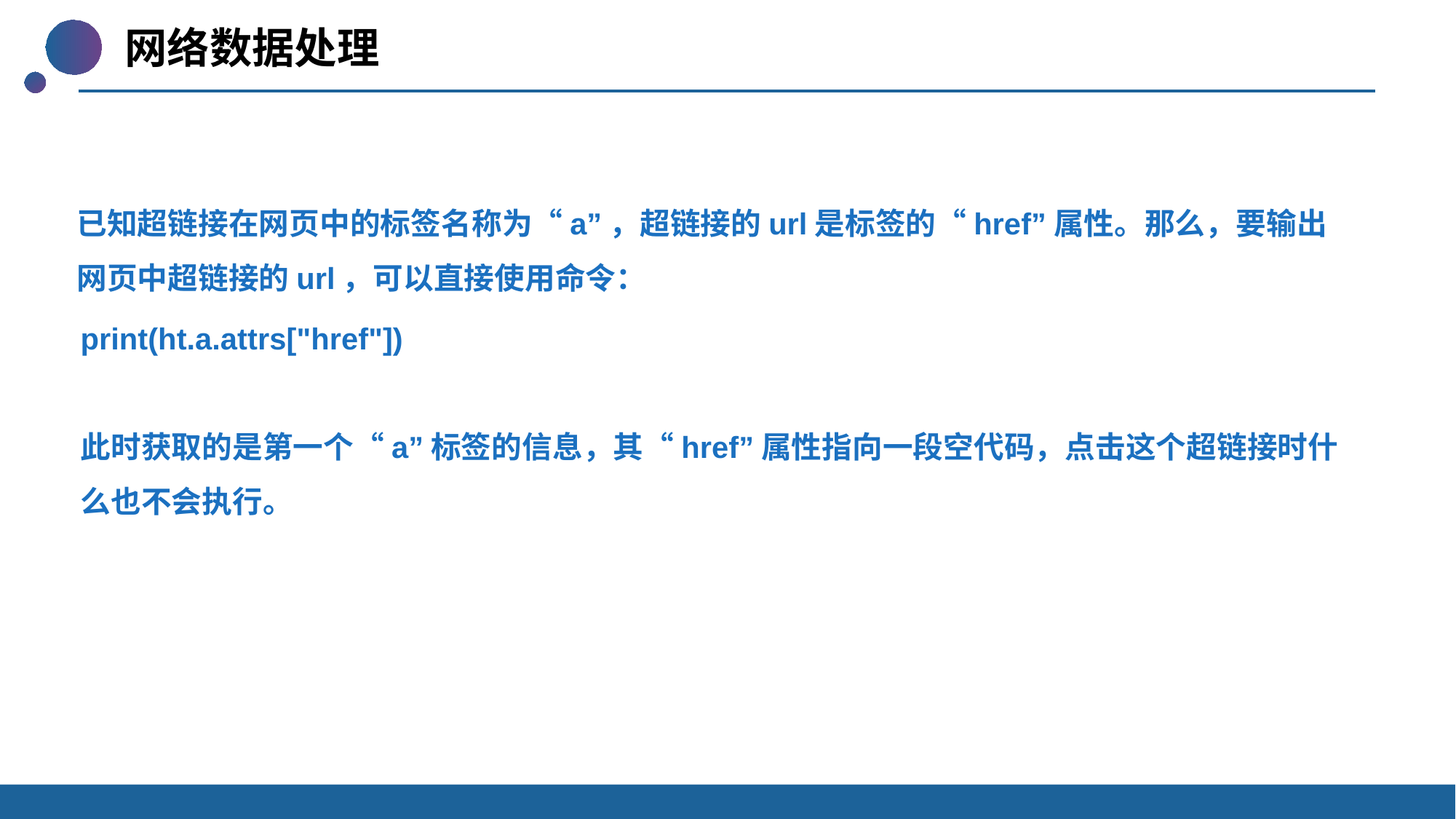

网络数据处理

已知超链接在网页中的标签名称为“a”，超链接的url是标签的“href”属性。那么，要输出网页中超链接的url，可以直接使用命令：
print(ht.a.attrs["href"])
此时获取的是第一个“a”标签的信息，其“href”属性指向一段空代码，点击这个超链接时什么也不会执行。